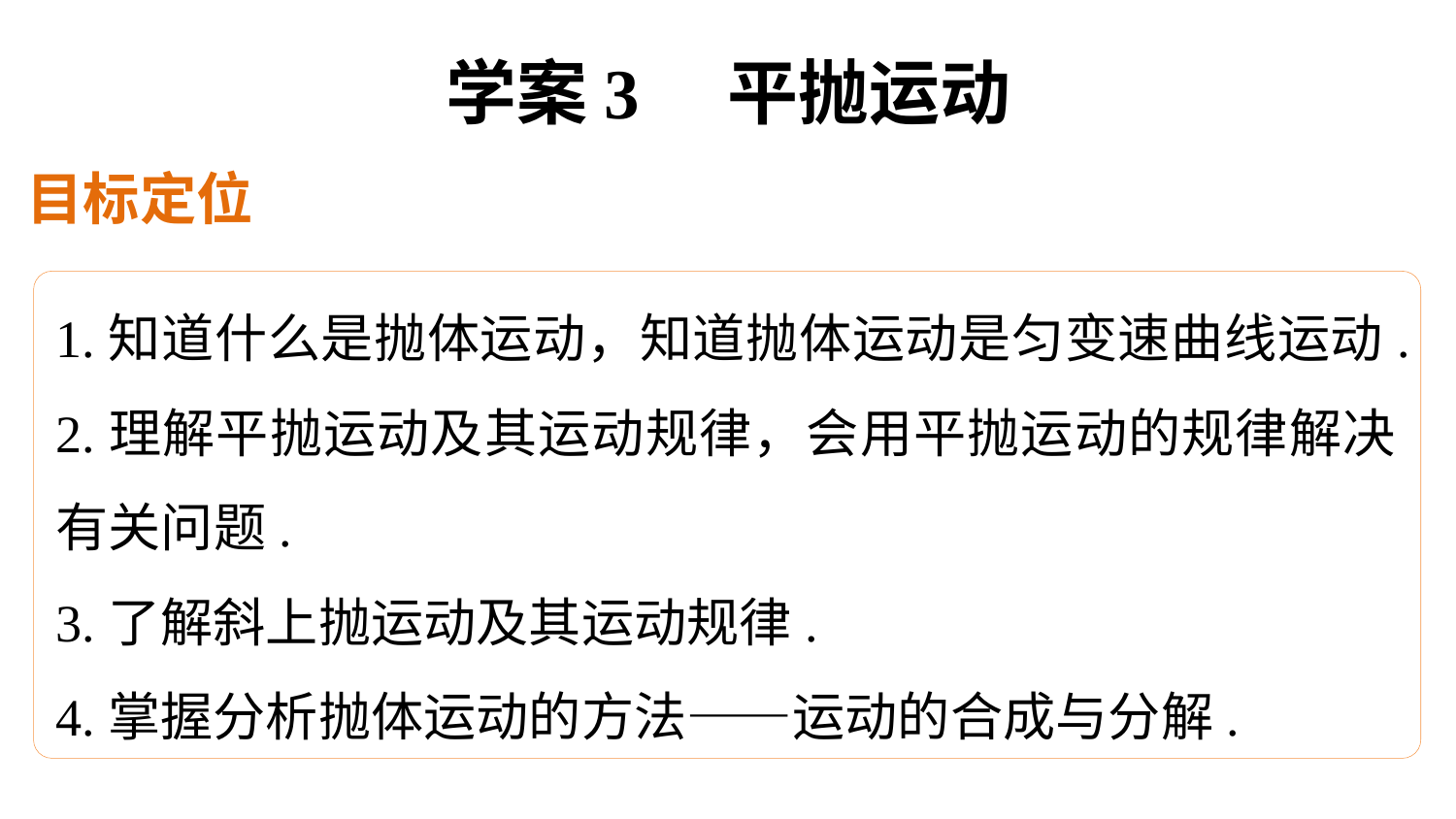

学案3　平抛运动
目标定位
1.知道什么是抛体运动，知道抛体运动是匀变速曲线运动.
2.理解平抛运动及其运动规律，会用平抛运动的规律解决有关问题.
3.了解斜上抛运动及其运动规律.
4.掌握分析抛体运动的方法——运动的合成与分解.